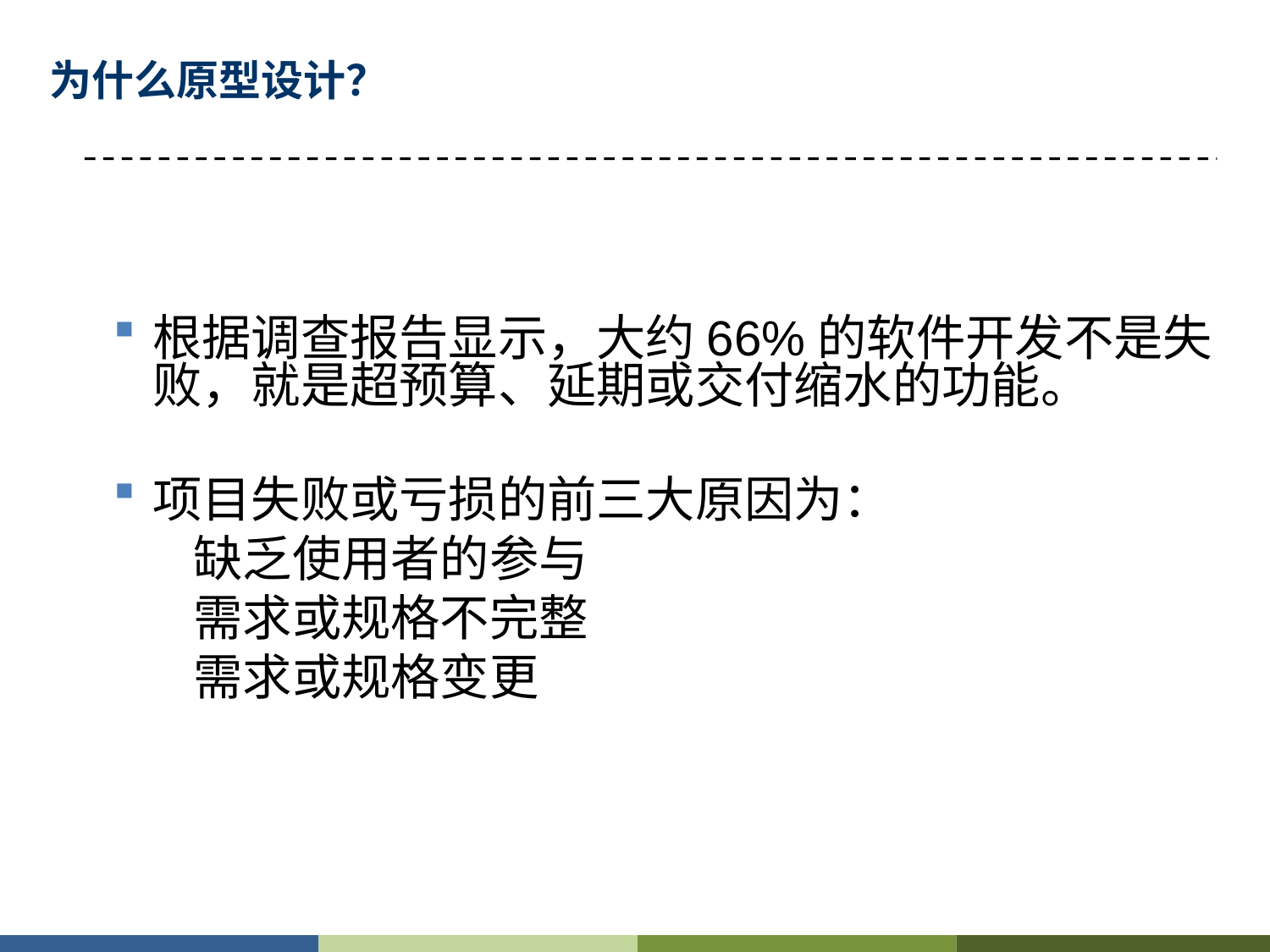

# 为什么原型设计？

根据调查报告显示，大约66%的软件开发不是失败，就是超预算、延期或交付缩水的功能。

项目失败或亏损的前三大原因为：
            缺乏使用者的参与
            需求或规格不完整
            需求或规格变更